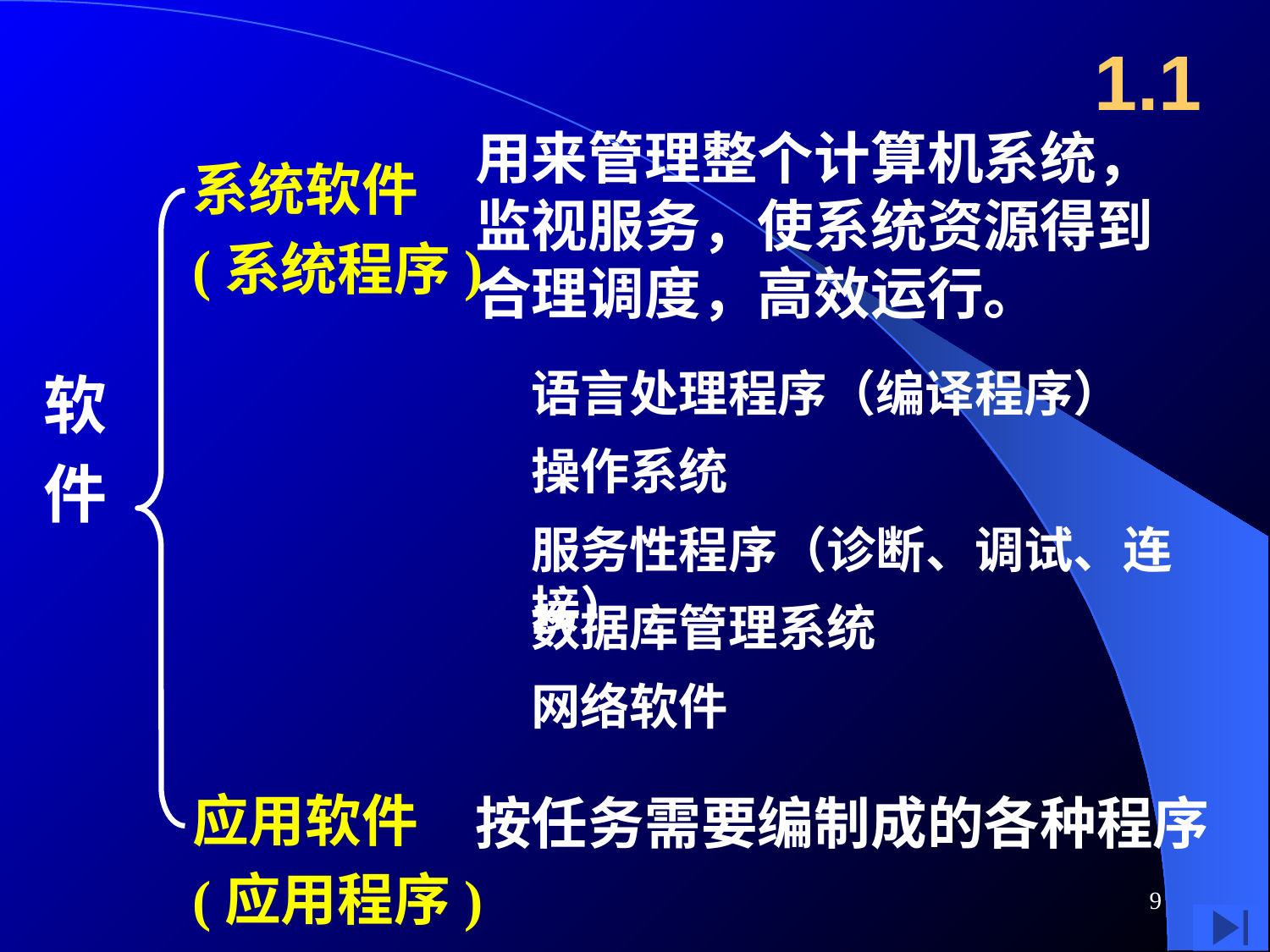

1.1
用来管理整个计算机系统，监视服务，使系统资源得到合理调度，高效运行。
系统软件
(系统程序)
应用软件
(应用程序)

语言处理程序（编译程序）
软
件
操作系统
服务性程序（诊断、调试、连接）
数据库管理系统
网络软件
按任务需要编制成的各种程序
9